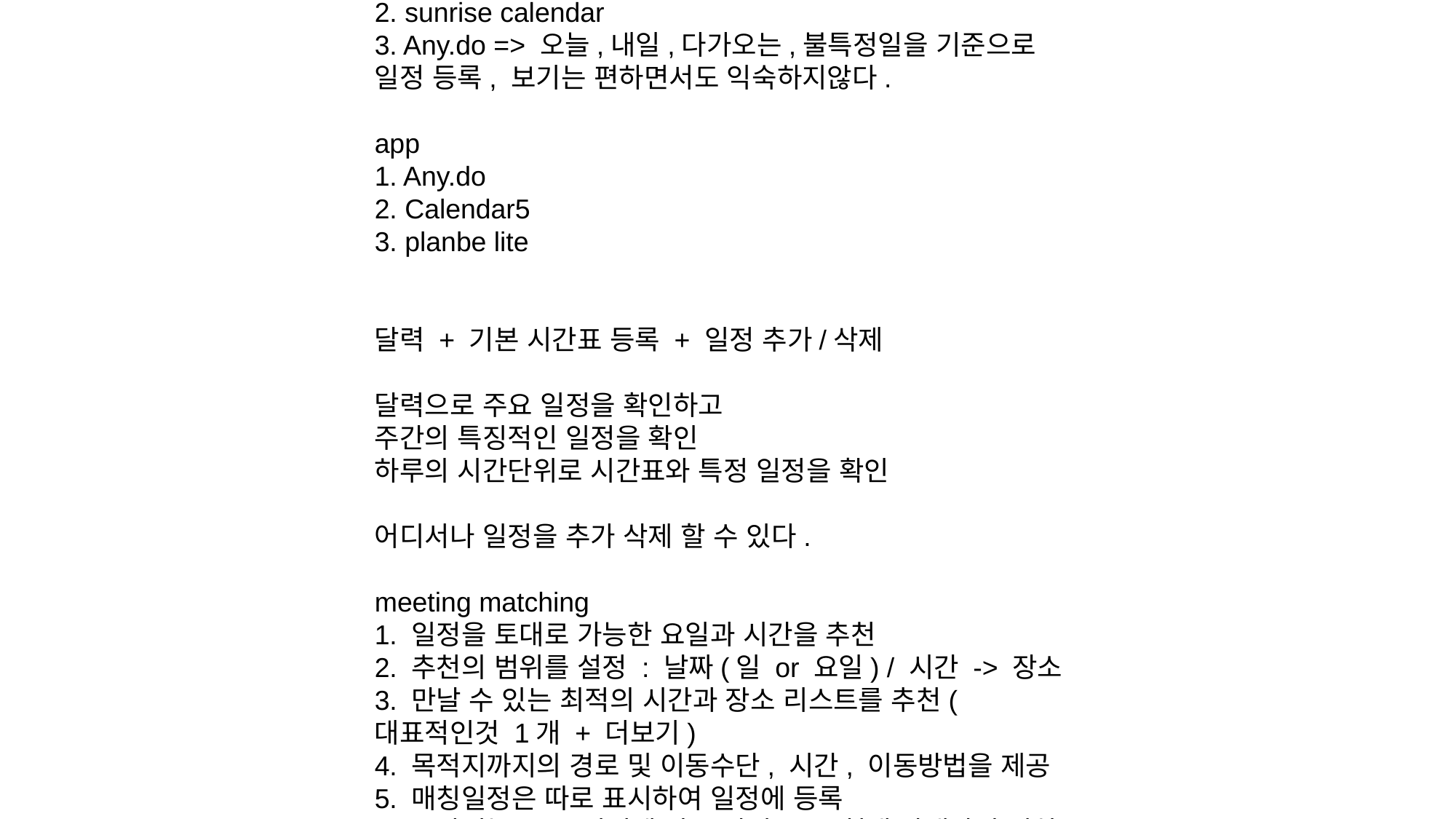

web
1. wunderlist
2. sunrise calendar
3. Any.do => 오늘,내일,다가오는,불특정일을 기준으로 일정 등록, 보기는 편하면서도 익숙하지않다.

app
1. Any.do
2. Calendar5
3. planbe lite

달력 + 기본 시간표 등록 + 일정 추가/삭제

달력으로 주요 일정을 확인하고
주간의 특징적인 일정을 확인
하루의 시간단위로 시간표와 특정 일정을 확인

어디서나 일정을 추가 삭제 할 수 있다.

meeting matching
1. 일정을 토대로 가능한 요일과 시간을 추천
2. 추천의 범위를 설정 : 날짜(일 or 요일) / 시간 -> 장소
3. 만날 수 있는 최적의 시간과 장소 리스트를 추천(대표적인것 1개 + 더보기)
4. 목적지까지의 경로 및 이동수단, 시간, 이동방법을 제공
5. 매칭일정은 따로 표시하여 일정에 등록
6. 부가기능 : (1)일정에 따른 알림. (2) 현재 상대방의 위치 제공.??